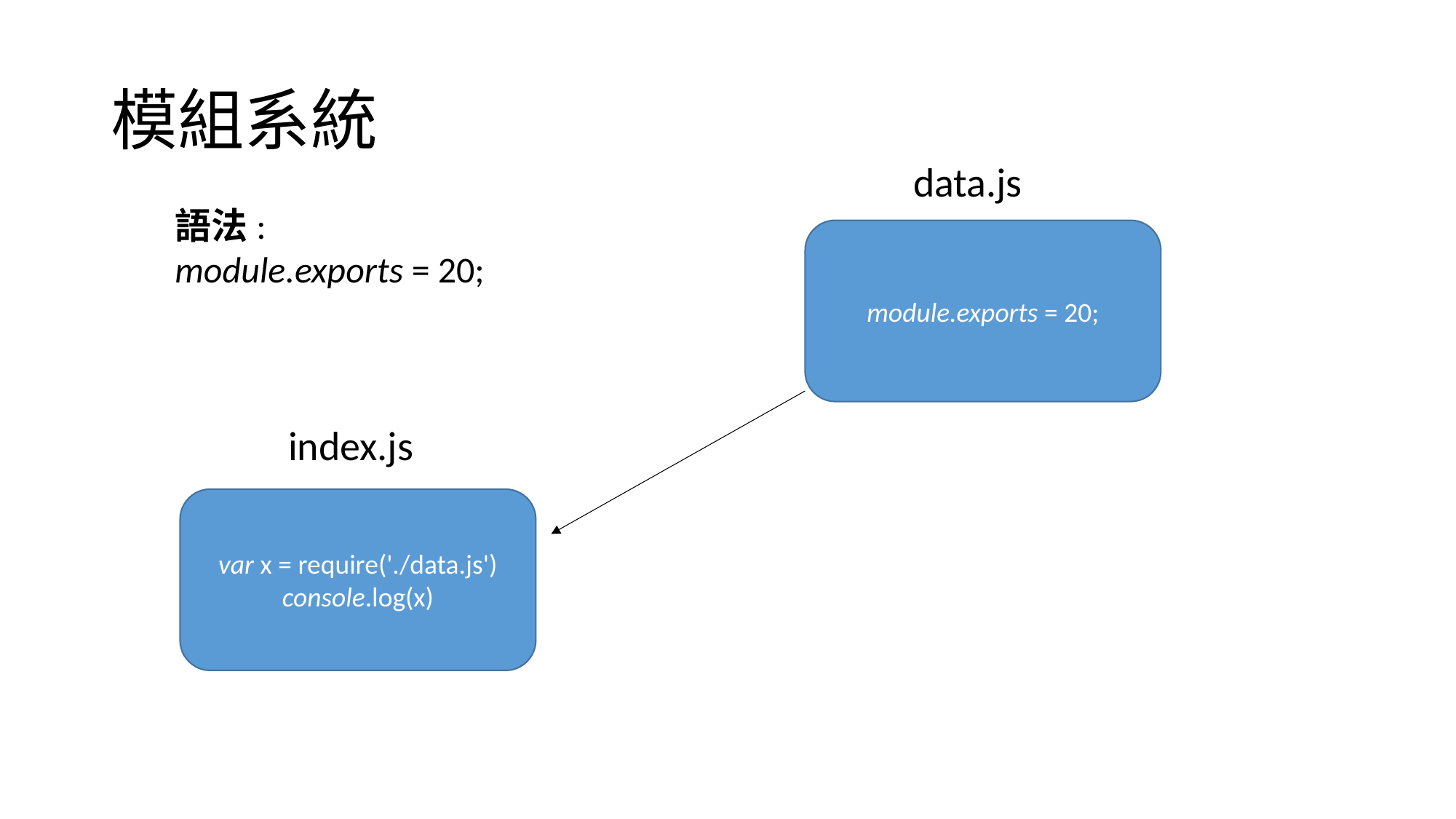

# 模組系統
data.js

語法:
module.exports = 20;
module.exports = 20;
index.js

var x = require('./data.js')
console.log(x)